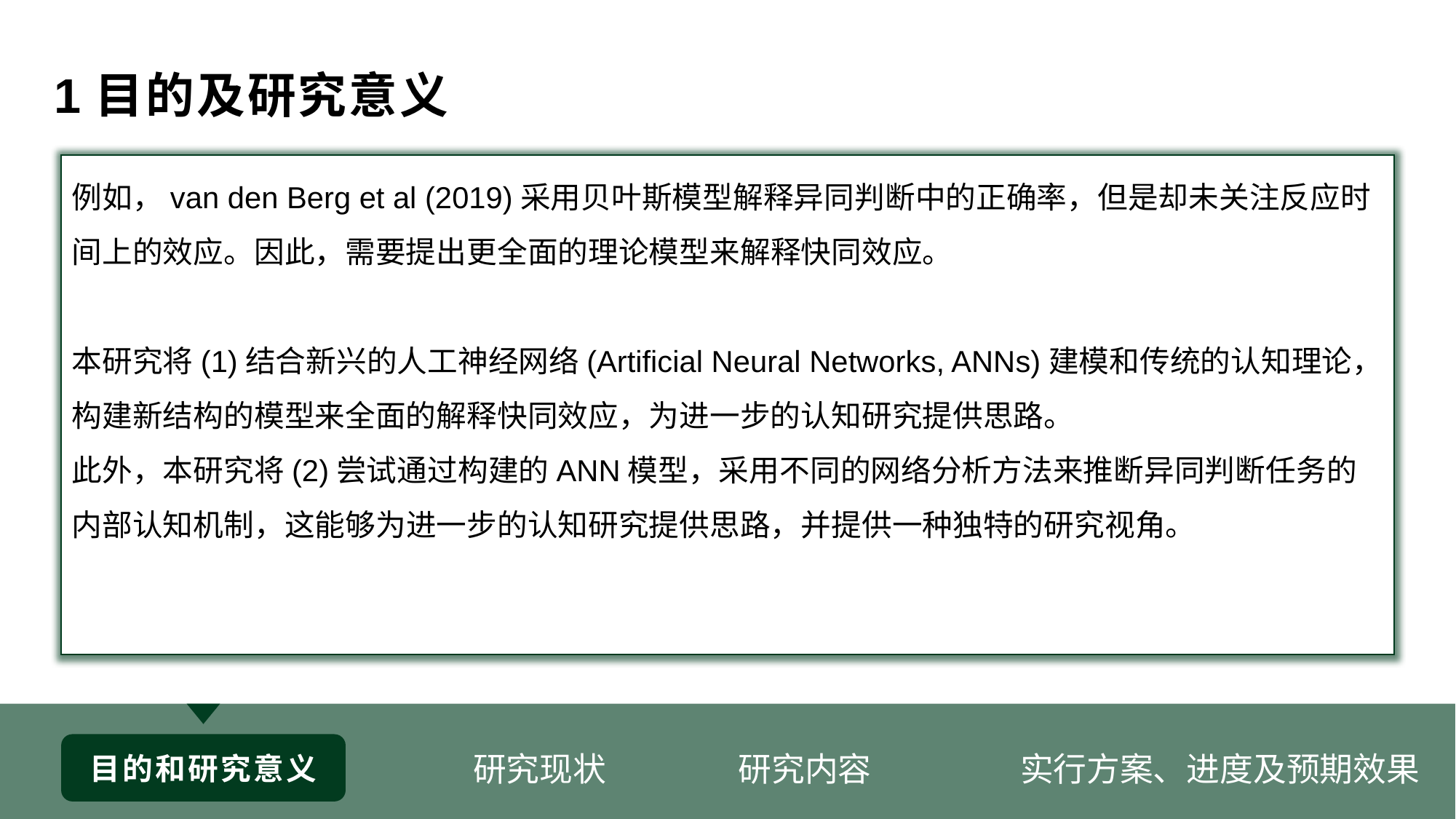

1目的及研究意义

例如，van den Berg et al (2019)采用贝叶斯模型解释异同判断中的正确率，但是却未关注反应时间上的效应。因此，需要提出更全面的理论模型来解释快同效应。

本研究将(1)结合新兴的人工神经网络(Artificial Neural Networks, ANNs)建模和传统的认知理论，构建新结构的模型来全面的解释快同效应，为进一步的认知研究提供思路。
此外，本研究将(2)尝试通过构建的ANN模型，采用不同的网络分析方法来推断异同判断任务的内部认知机制，这能够为进一步的认知研究提供思路，并提供一种独特的研究视角。

目的和研究意义
研究现状
研究内容
实行方案、进度及预期效果